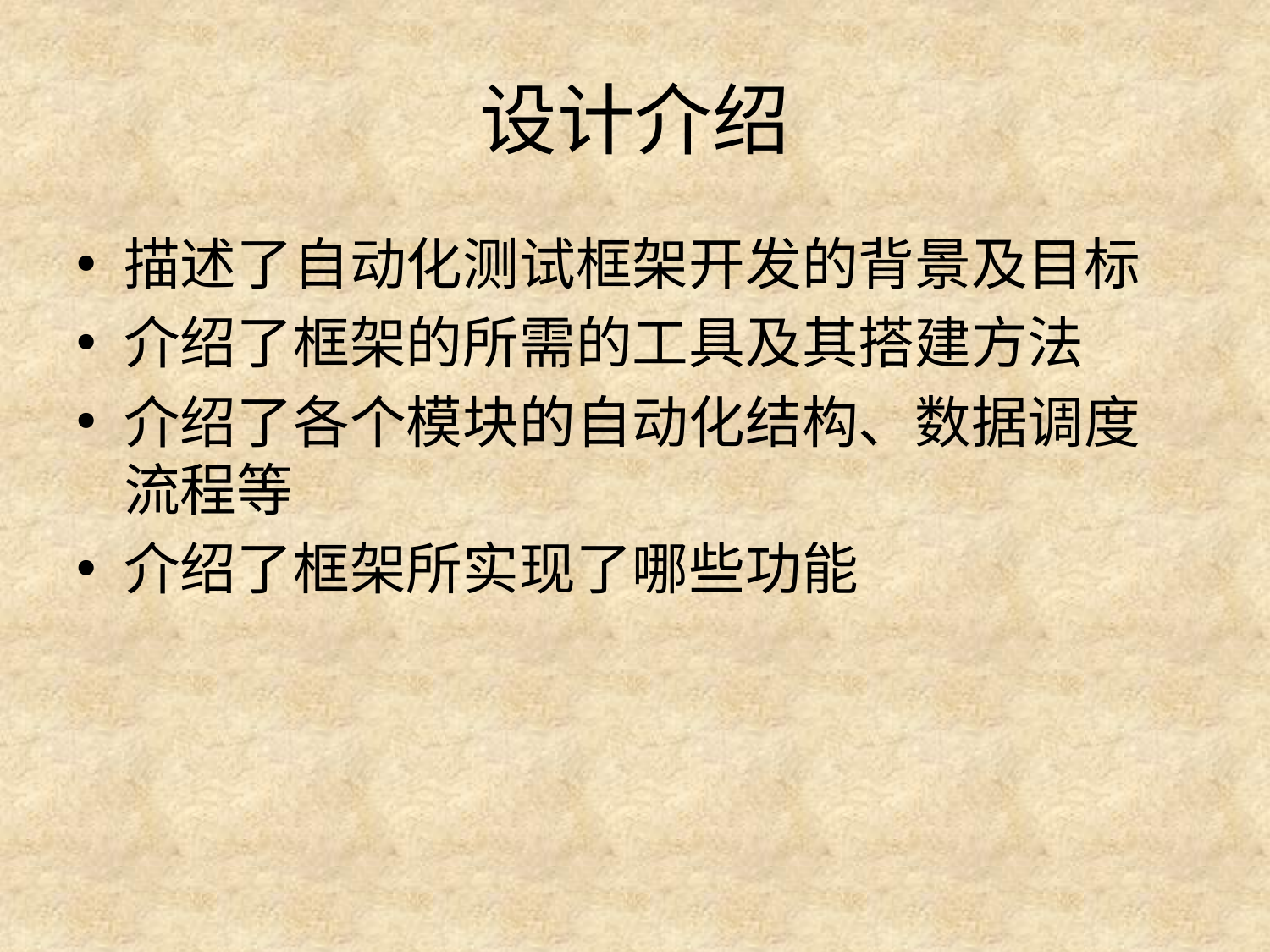

# 设计介绍
描述了自动化测试框架开发的背景及目标
介绍了框架的所需的工具及其搭建方法
介绍了各个模块的自动化结构、数据调度流程等
介绍了框架所实现了哪些功能